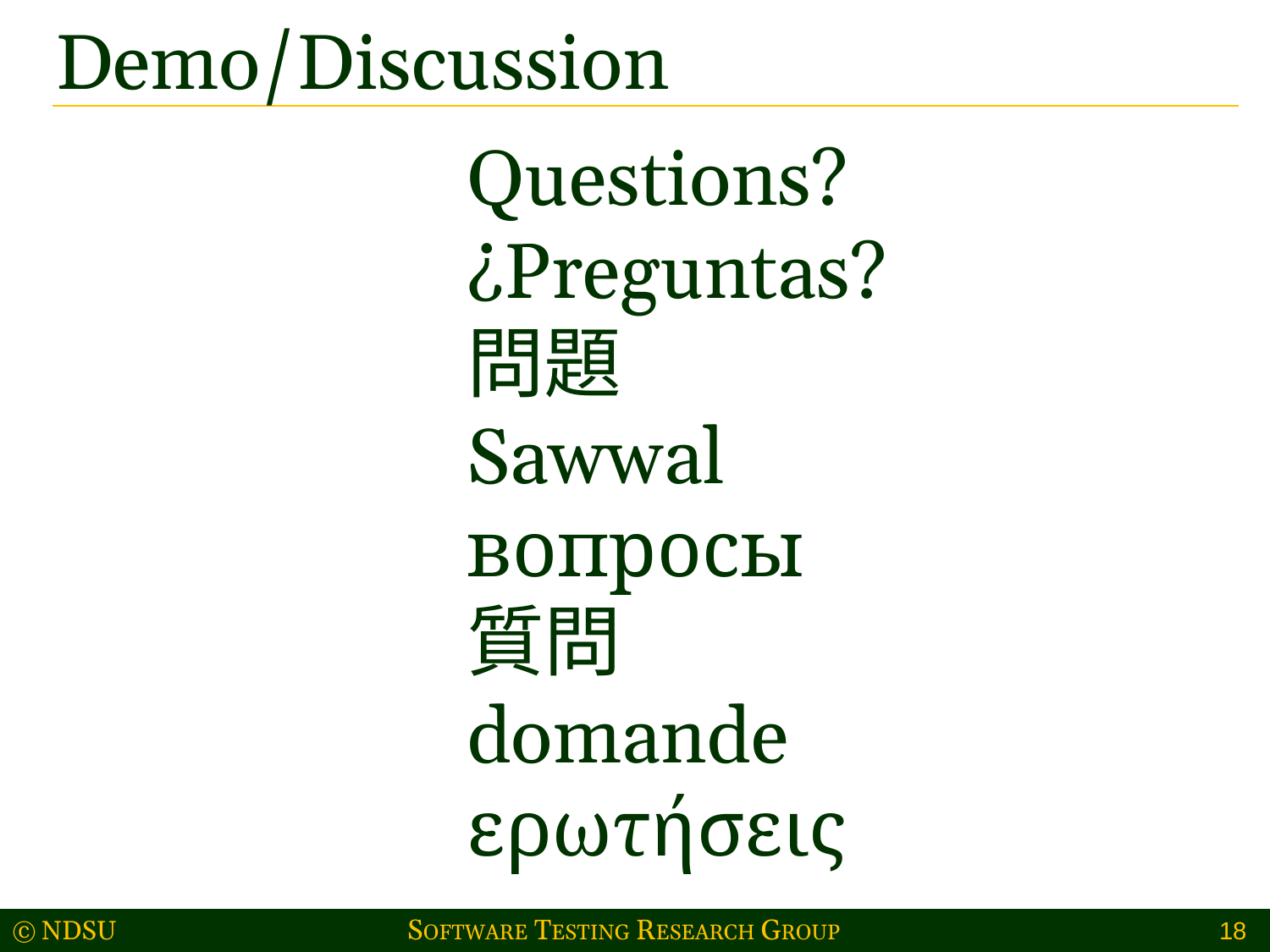

# Demo/Discussion
Questions?
¿Preguntas?
問題
Sawwal
вопросы
質問
domande
ερωτήσεις

18